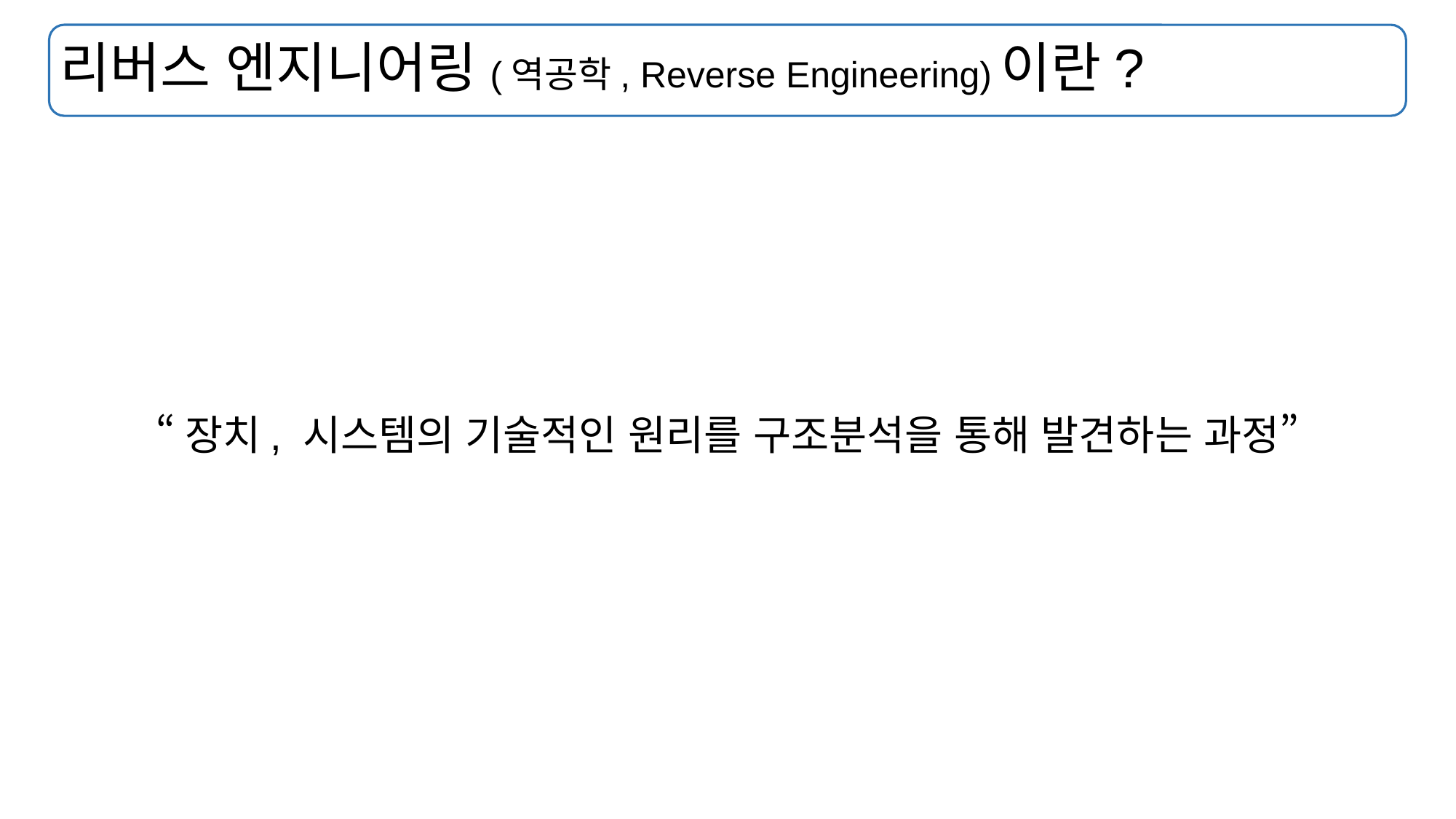

# 리버스 엔지니어링(역공학, Reverse Engineering)이란?
“장치, 시스템의 기술적인 원리를 구조분석을 통해 발견하는 과정”